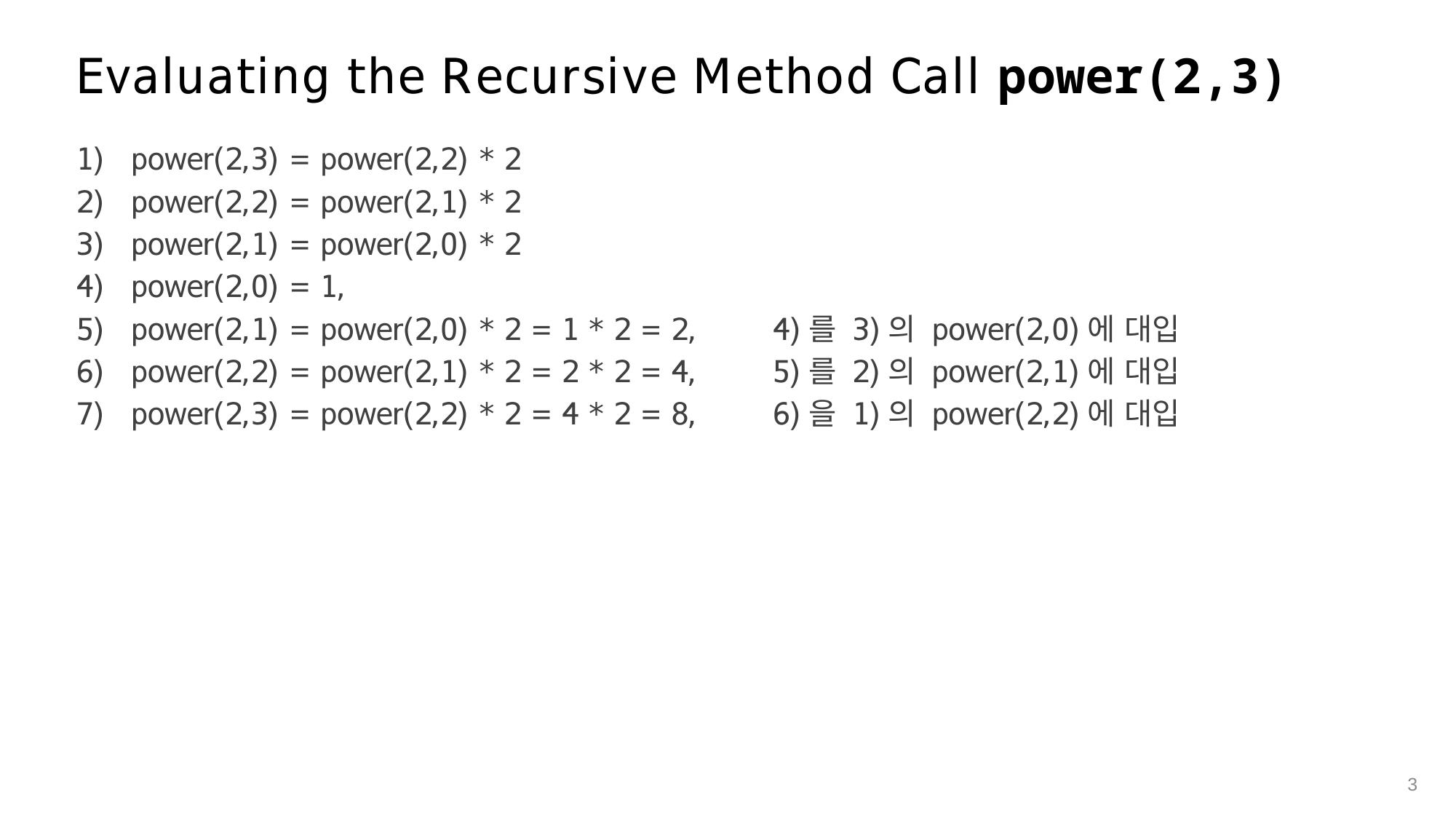

# Evaluating the Recursive Method Call power(2,3)
power(2,3) = power(2,2) * 2
power(2,2) = power(2,1) * 2
power(2,1) = power(2,0) * 2
power(2,0) = 1,
power(2,1) = power(2,0) * 2 = 1 * 2 = 2,        4)를 3)의 power(2,0)에 대입
power(2,2) = power(2,1) * 2 = 2 * 2 = 4,        5)를 2)의 power(2,1)에 대입
power(2,3) = power(2,2) * 2 = 4 * 2 = 8,        6)을 1)의 power(2,2)에 대입
3